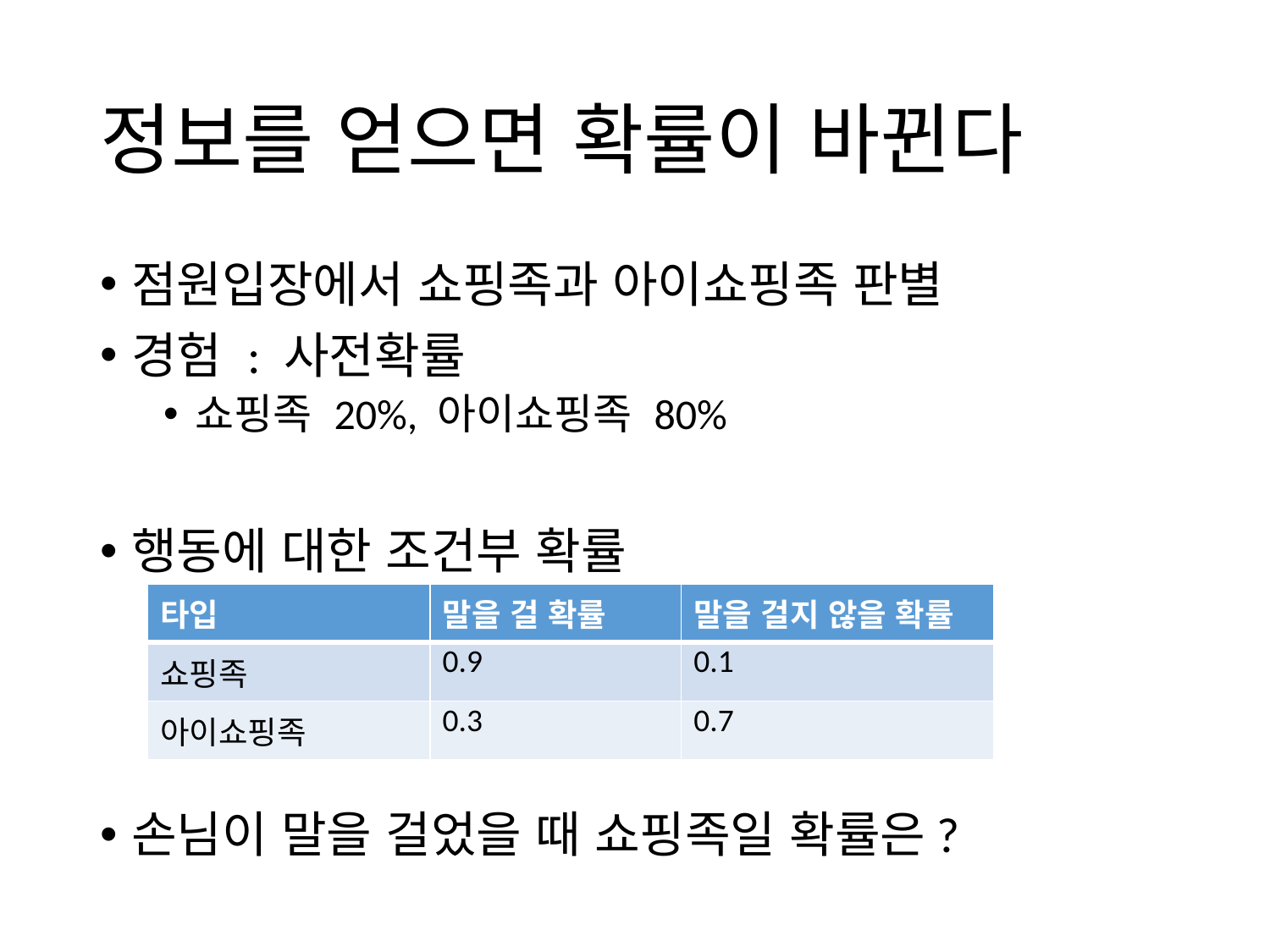

# 정보를 얻으면 확률이 바뀐다
점원입장에서 쇼핑족과 아이쇼핑족 판별
경험 : 사전확률
쇼핑족 20%, 아이쇼핑족 80%

행동에 대한 조건부 확률

손님이 말을 걸었을 때 쇼핑족일 확률은?

| 타입 | 말을 걸 확률 | 말을 걸지 않을 확률 |
| --- | --- | --- |
| 쇼핑족 | 0.9 | 0.1 |
| 아이쇼핑족 | 0.3 | 0.7 |